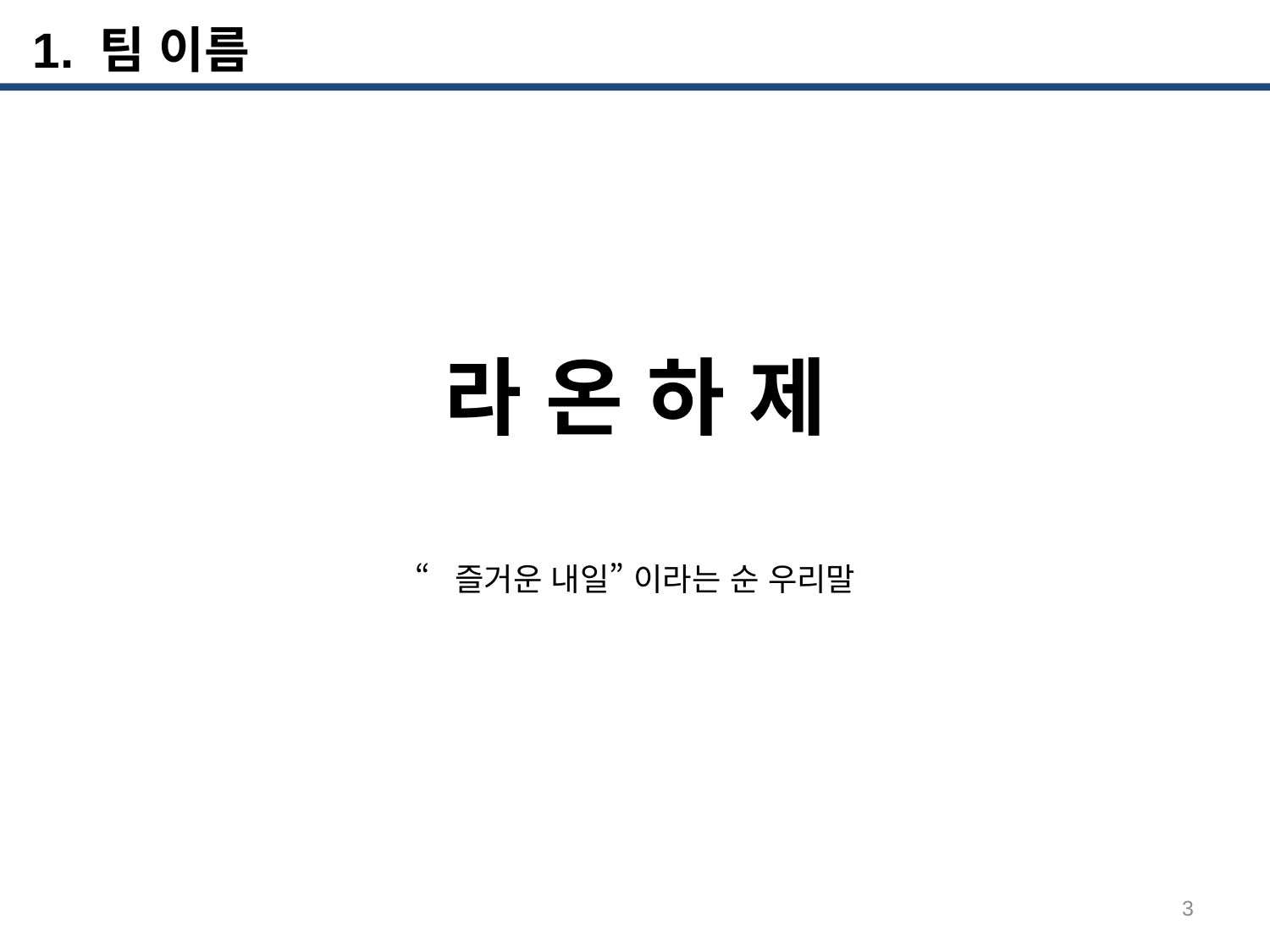

1. 팀 이름

라 온 하 제
“즐거운 내일” 이라는 순 우리말
3